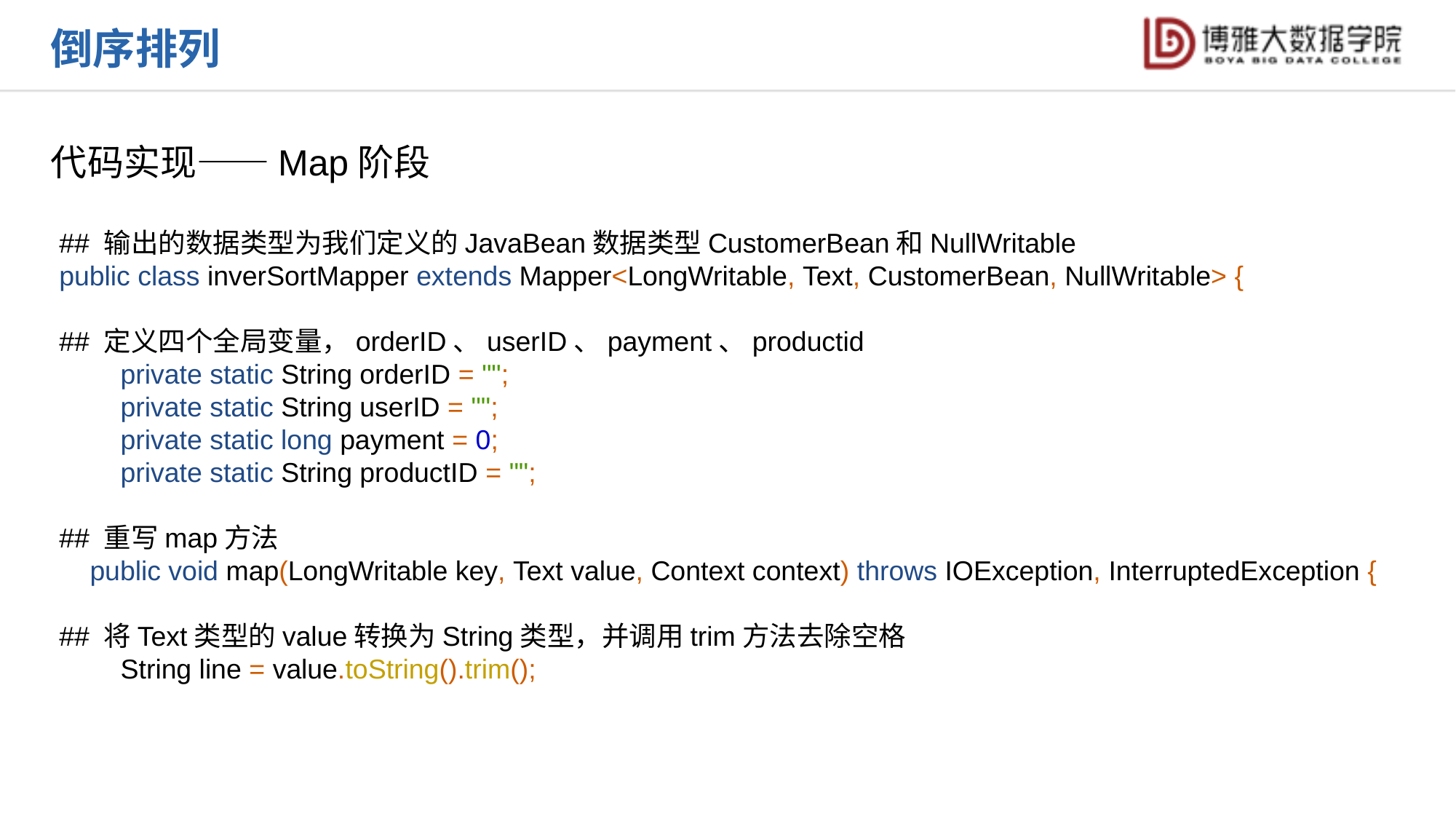

倒序排列
代码实现——Map阶段

## 输出的数据类型为我们定义的JavaBean数据类型CustomerBean和NullWritable
public class inverSortMapper extends Mapper<LongWritable, Text, CustomerBean, NullWritable> {

## 定义四个全局变量，orderID、userID、payment、productid
        private static String orderID = "";
        private static String userID = "";
        private static long payment = 0;
        private static String productID = "";

## 重写map方法
    public void map(LongWritable key, Text value, Context context) throws IOException, InterruptedException {

## 将Text类型的value转换为String类型，并调用trim方法去除空格
        String line = value.toString().trim();